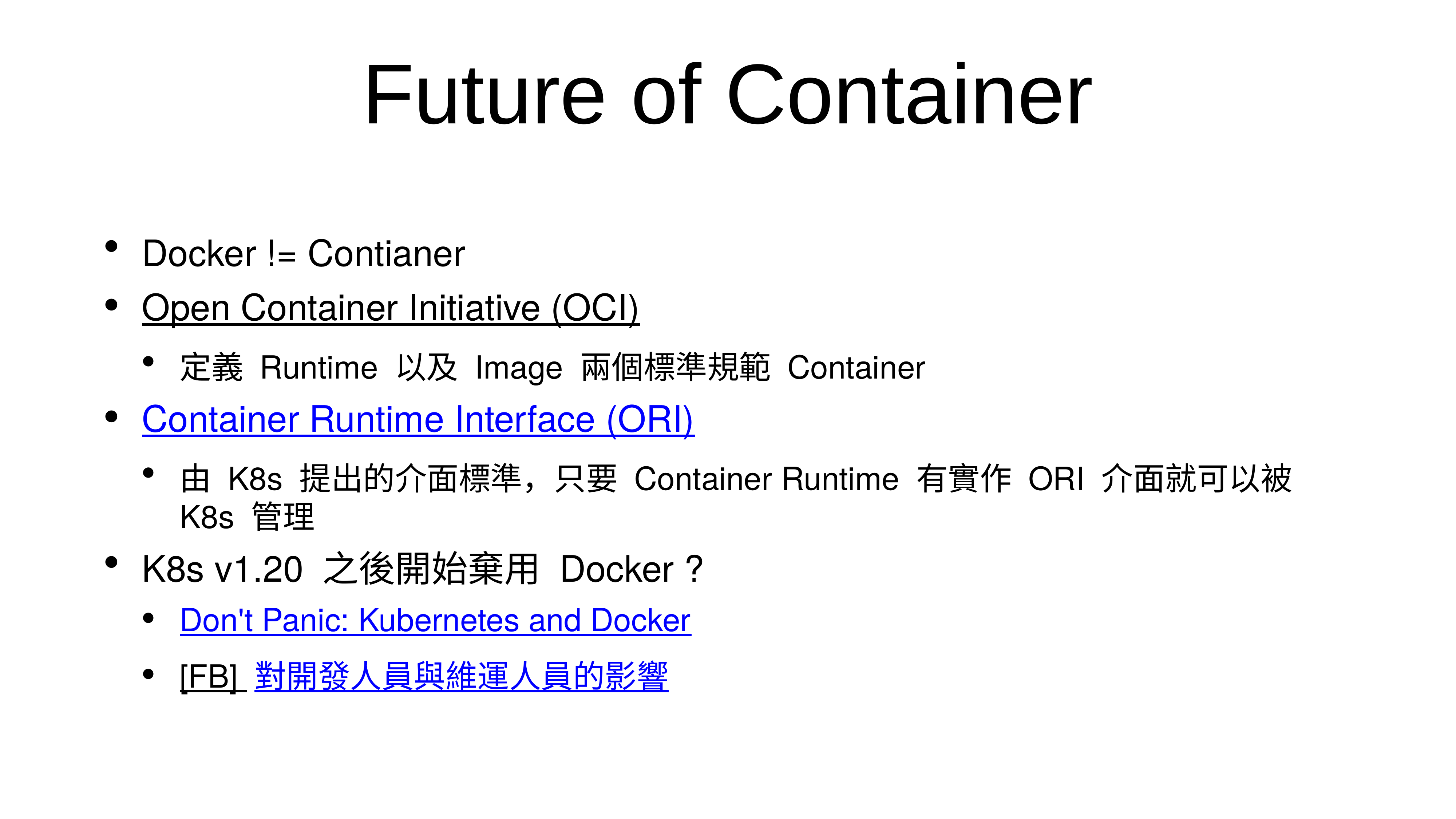

# Future of Container
Docker != Contianer
Open Container Initiative (OCI)
定義 Runtime 以及 Image 兩個標準規範 Container
Container Runtime Interface (ORI)
由 K8s 提出的介面標準，只要 Container Runtime 有實作 ORI 介面就可以被 K8s 管理
K8s v1.20 之後開始棄用 Docker ?
Don't Panic: Kubernetes and Docker
[FB] 對開發人員與維運人員的影響